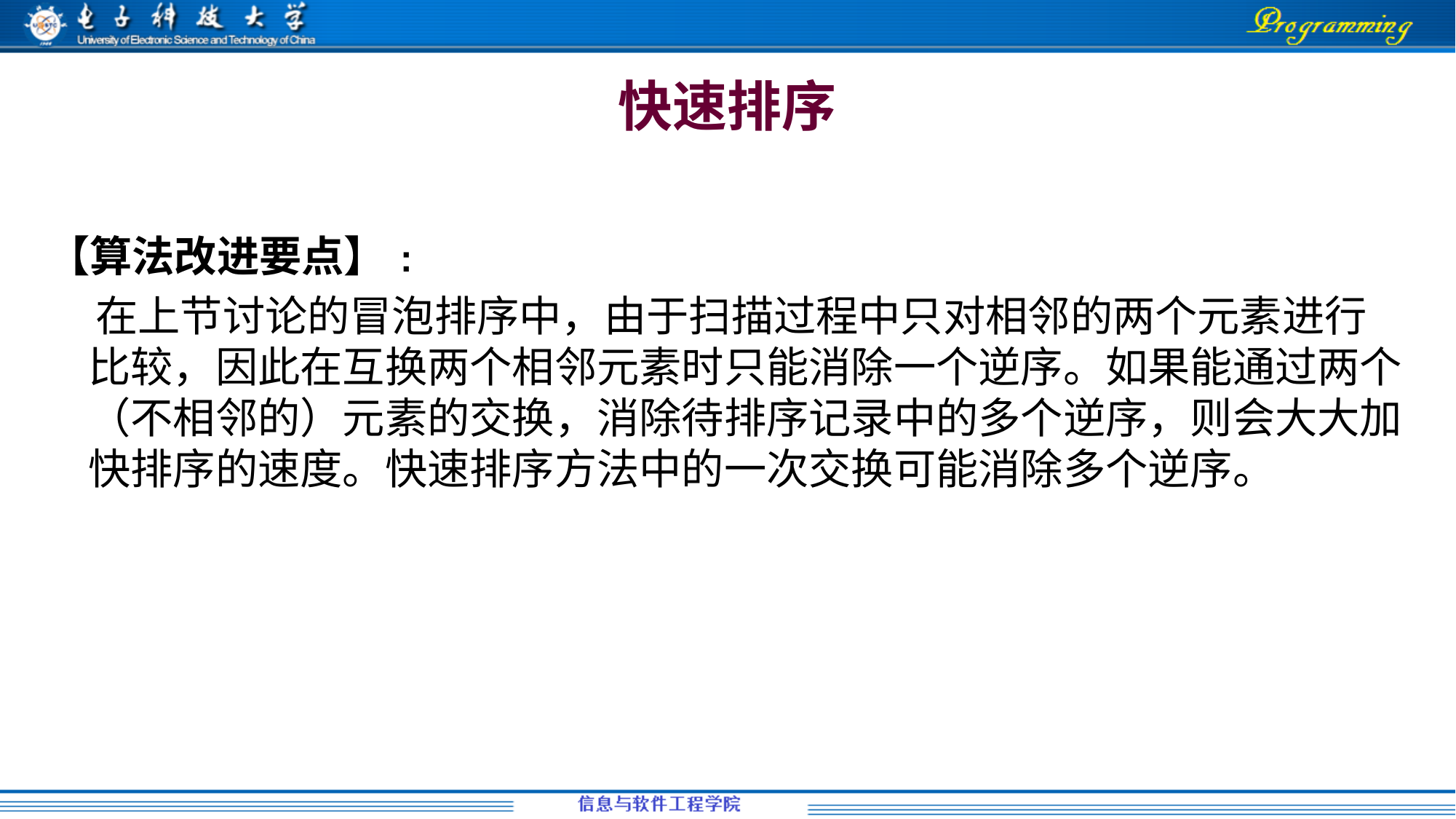

# 快速排序

【算法改进要点】:
    在上节讨论的冒泡排序中，由于扫描过程中只对相邻的两个元素进行比较，因此在互换两个相邻元素时只能消除一个逆序。如果能通过两个（不相邻的）元素的交换，消除待排序记录中的多个逆序，则会大大加快排序的速度。快速排序方法中的一次交换可能消除多个逆序。